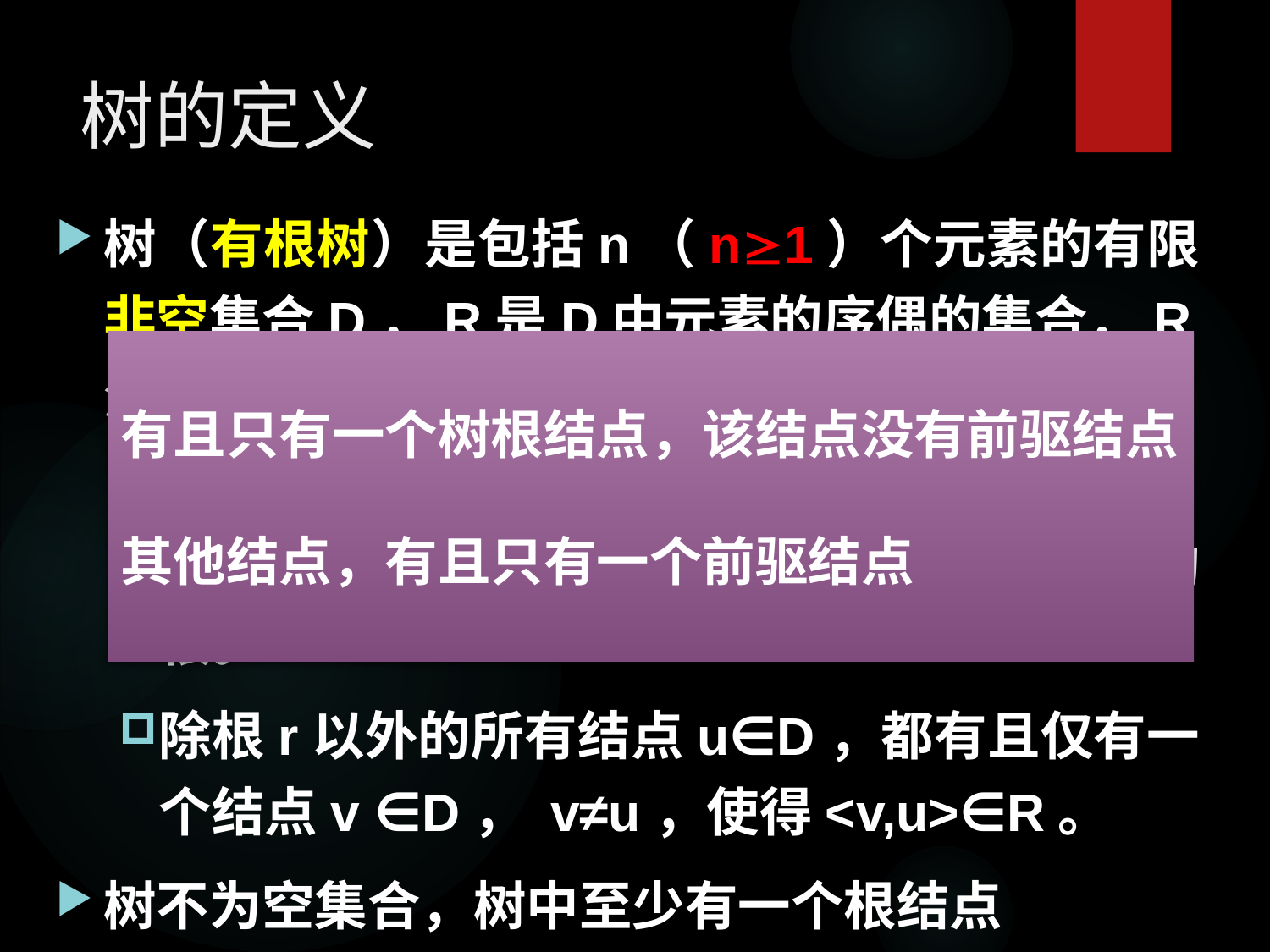

# 树的定义
树（有根树）是包括n（n≥1）个元素的有限非空集合D，R是D中元素的序偶的集合，R满足以下特性：
有且仅有一个结点r∈D，不存在任何结点v∈D，v≠r，使得<v, r>∈R，称r为树的根。
除根r以外的所有结点u∈D，都有且仅有一个结点v ∈D， v≠u，使得<v,u>∈R。
树不为空集合，树中至少有一个根结点

有且只有一个树根结点，该结点没有前驱结点

其他结点，有且只有一个前驱结点